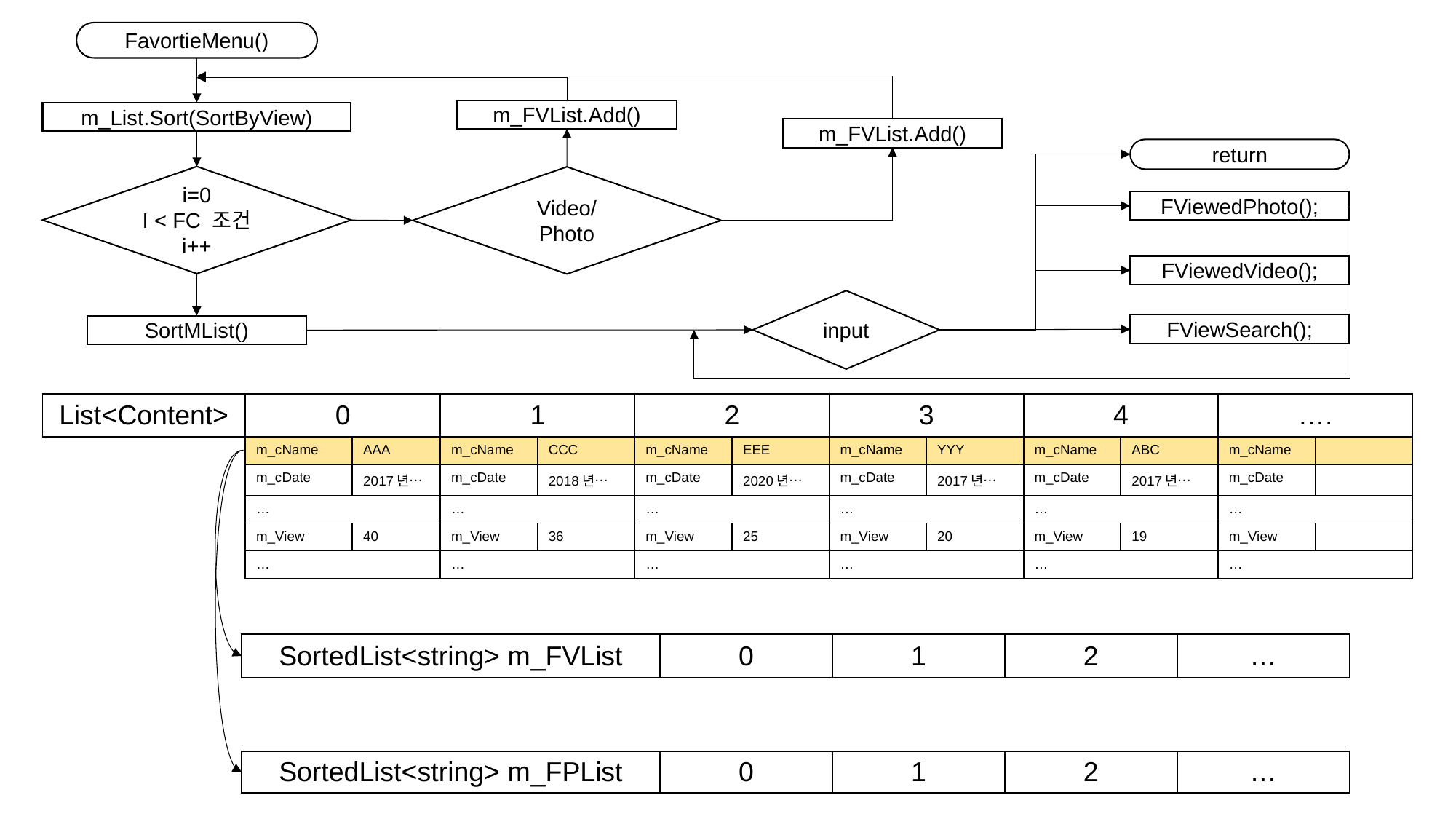

FavortieMenu()
m_FVList.Add()
m_List.Sort(SortByView)
m_FVList.Add()
return
i=0
I < FC 조건
i++
Video/
Photo
FViewedPhoto();
FViewedVideo();
input
FViewSearch();
SortMList()
| List<Content> | 0 |  | 1 |  | 2 |  | 3 |  | 4 |  | …. |  |
| --- | --- | --- | --- | --- | --- | --- | --- | --- | --- | --- | --- | --- |
|  | m\_cName | AAA | m\_cName | CCC | m\_cName | EEE | m\_cName | YYY | m\_cName | ABC | m\_cName |  |
|  | m\_cDate | 2017년… | m\_cDate | 2018년… | m\_cDate | 2020년… | m\_cDate | 2017년… | m\_cDate | 2017년… | m\_cDate |  |
|  | … |  | … |  | … |  | … |  | … |  | … |  |
|  | m\_View | 40 | m\_View | 36 | m\_View | 25 | m\_View | 20 | m\_View | 19 | m\_View |  |
|  | … |  | … |  | … |  | … |  | … |  | … |  |
| SortedList<string> m\_FVList | 0 | 1 | 2 | … |
| --- | --- | --- | --- | --- |
| SortedList<string> m\_FPList | 0 | 1 | 2 | … |
| --- | --- | --- | --- | --- |